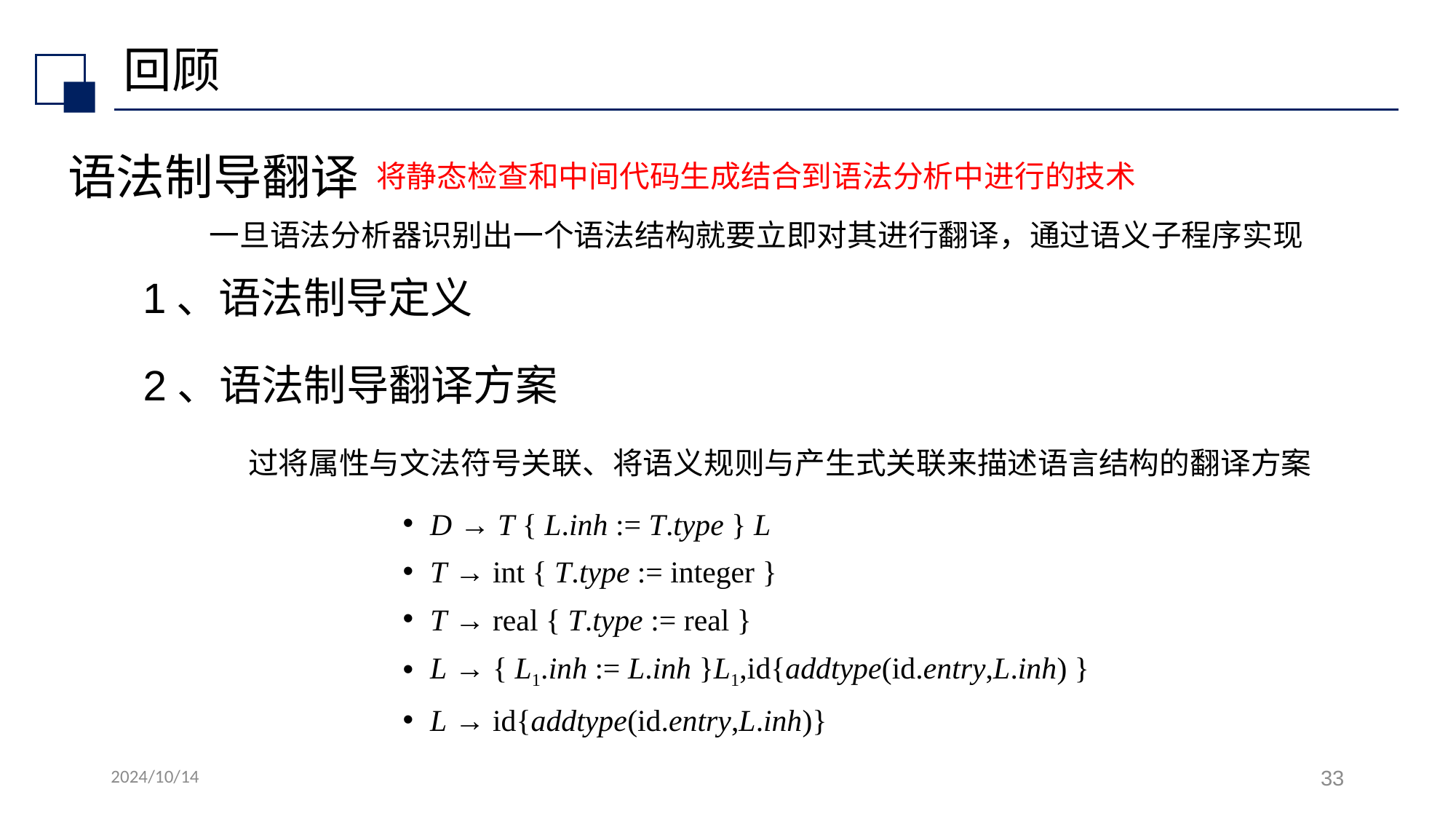

# 回顾
语法制导翻译
将静态检查和中间代码生成结合到语法分析中进行的技术
一旦语法分析器识别出一个语法结构就要立即对其进行翻译，通过语义子程序实现
1、语法制导定义
2、语法制导翻译方案
过将属性与文法符号关联、将语义规则与产生式关联来描述语言结构的翻译方案
D → T { L.inh := T.type } L
T → int { T.type := integer }
T → real { T.type := real }
L → { L1.inh := L.inh }L1,id{addtype(id.entry,L.inh) }
L → id{addtype(id.entry,L.inh)}
2024/10/14
33